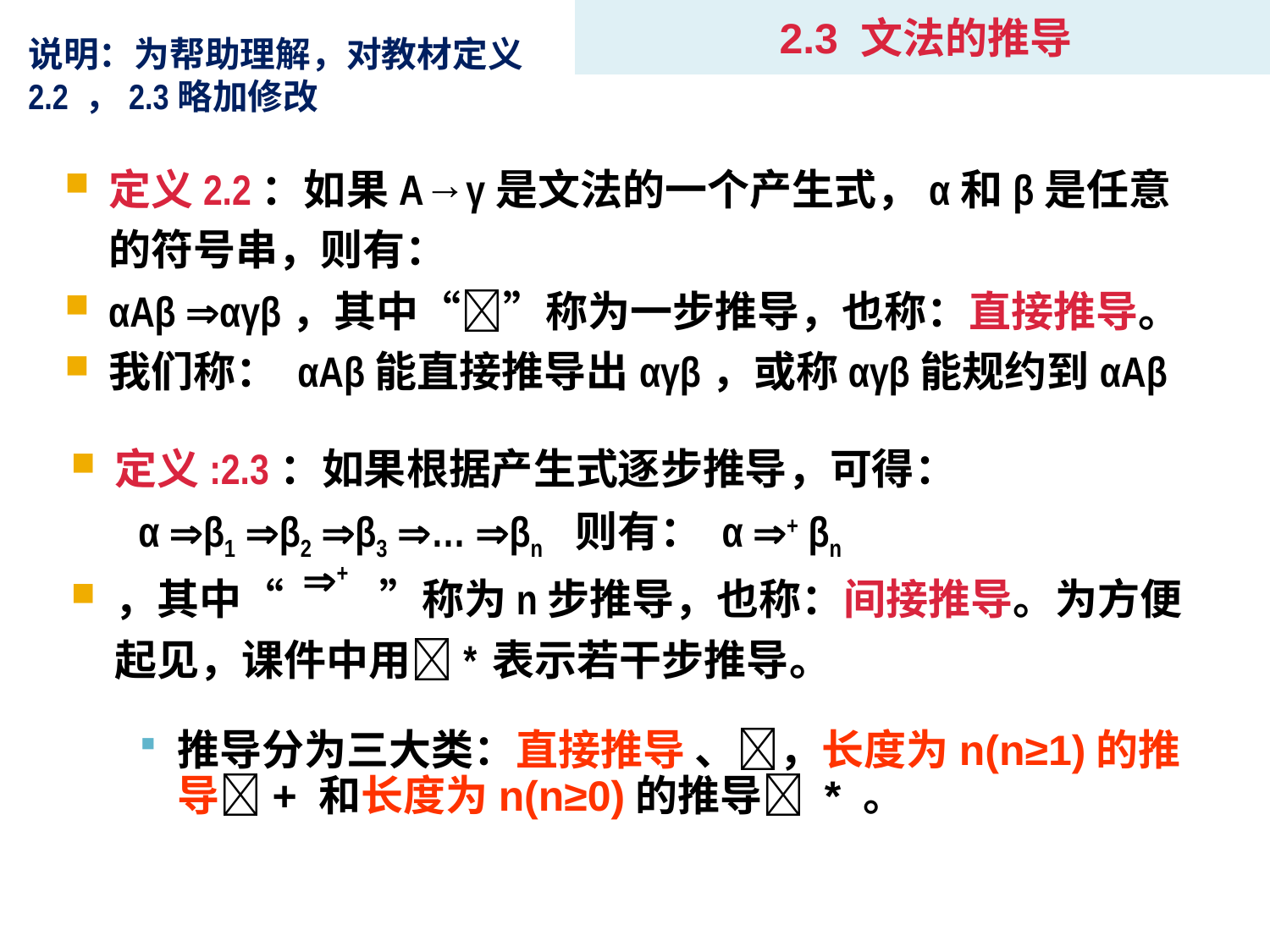

2.3 文法的推导
说明：为帮助理解，对教材定义2.2 ，2.3略加修改
定义2.2：如果A→γ是文法的一个产生式，α和β是任意的符号串，则有：
αAβ ⇒αγβ，其中“⇒”称为一步推导，也称：直接推导。
我们称： αAβ能直接推导出αγβ，或称αγβ能规约到αAβ
定义:2.3：如果根据产生式逐步推导，可得：
       α ⇒β1 ⇒β2 ⇒β3 ⇒… ⇒βn    则有： α ⇒+ βn
，其中“          ”称为n步推导，也称：间接推导。为方便起见，课件中用⇒* 表示若干步推导。
⇒+
推导分为三大类：直接推导 、⇒，长度为n(n≥1)的推导⇒+ 和长度为n(n≥0)的推导⇒ * 。